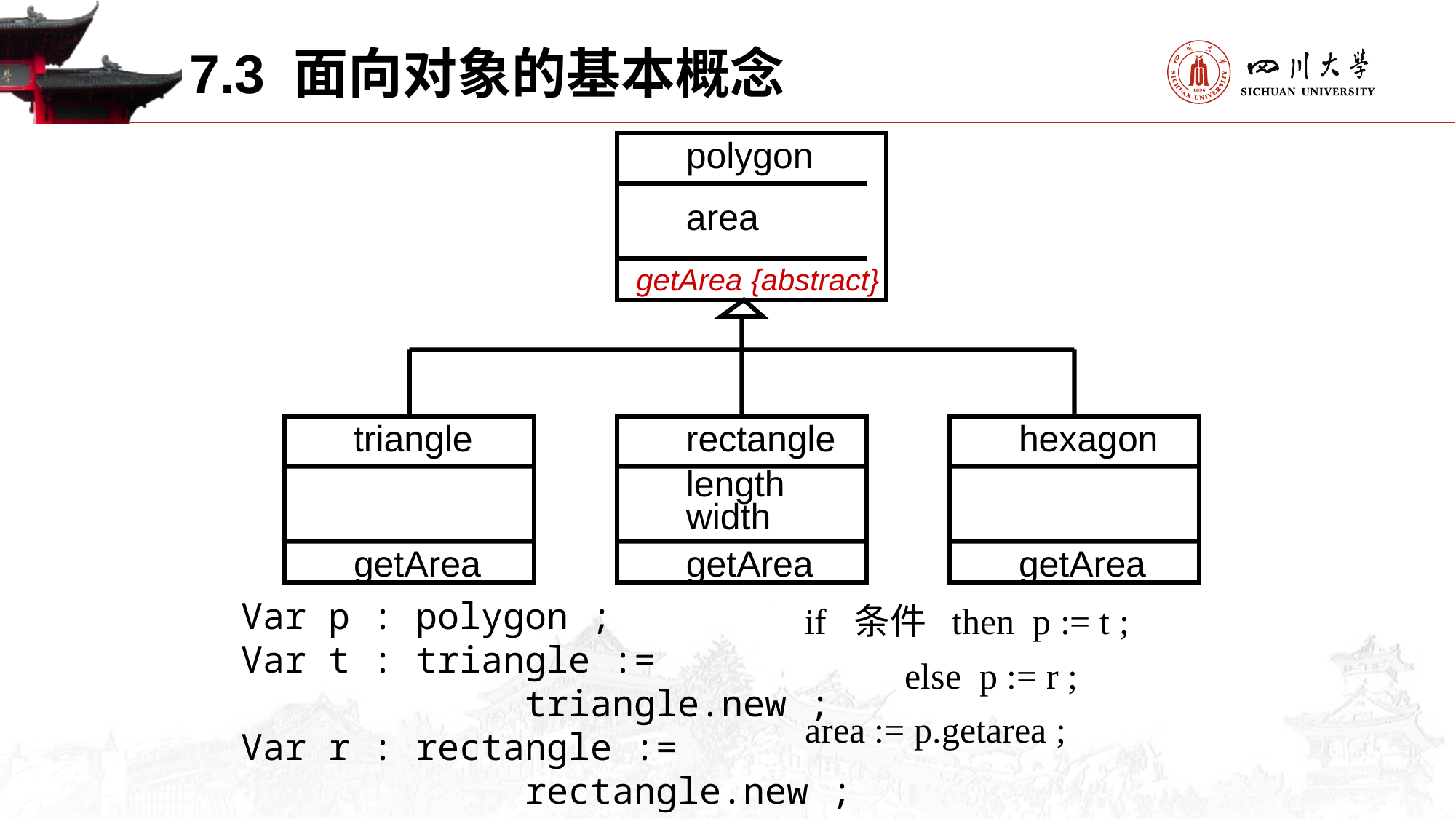

7.3 面向对象的基本概念

polygon
area
getArea {abstract}

triangle

getArea

rectangle
length
width
getArea

hexagon

getArea
if  条件  then  p := t ;
           else  p := r ;
area := p.getarea ;
Var p : polygon ;
Var t : triangle :=
             triangle.new ;
Var r : rectangle :=
             rectangle.new ;